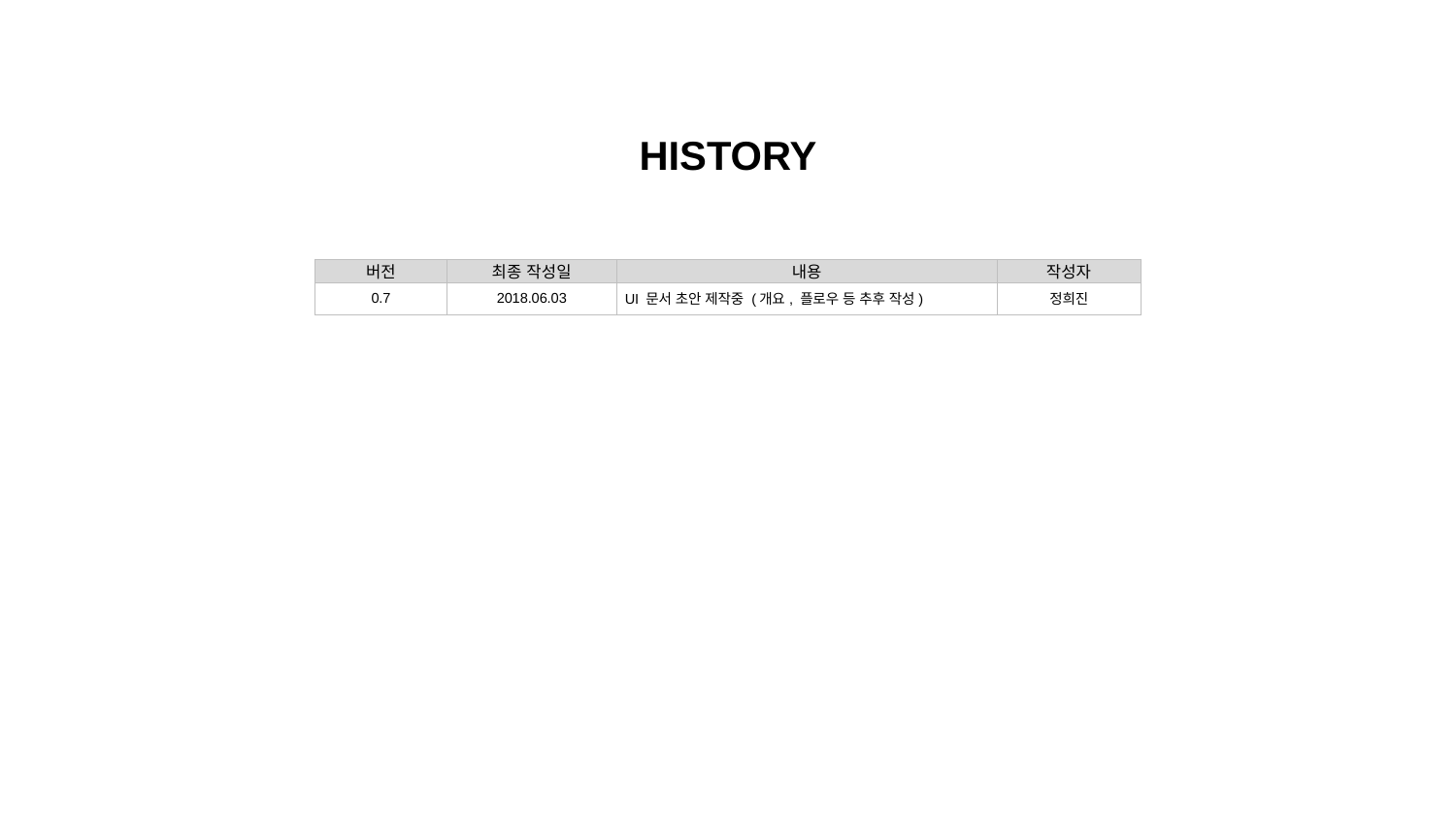

HISTORY
| 버전 | 최종 작성일 | 내용 | 작성자 |
| --- | --- | --- | --- |
| 0.7 | 2018.06.03 | UI 문서 초안 제작중 (개요, 플로우 등 추후 작성) | 정희진 |